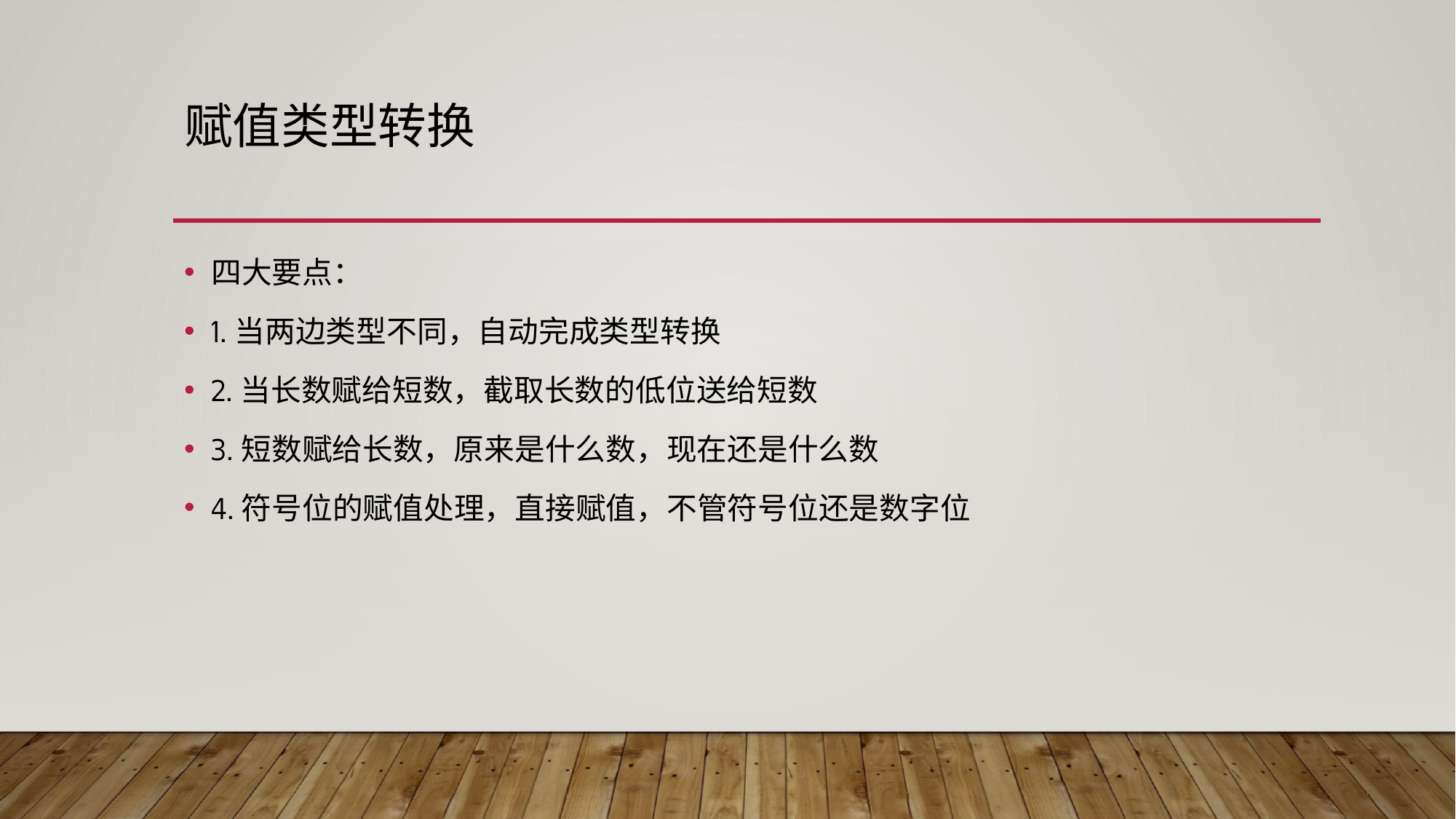

# 赋值类型转换
四大要点：
1.当两边类型不同，自动完成类型转换
2.当长数赋给短数，截取长数的低位送给短数
3.短数赋给长数，原来是什么数，现在还是什么数
4.符号位的赋值处理，直接赋值，不管符号位还是数字位